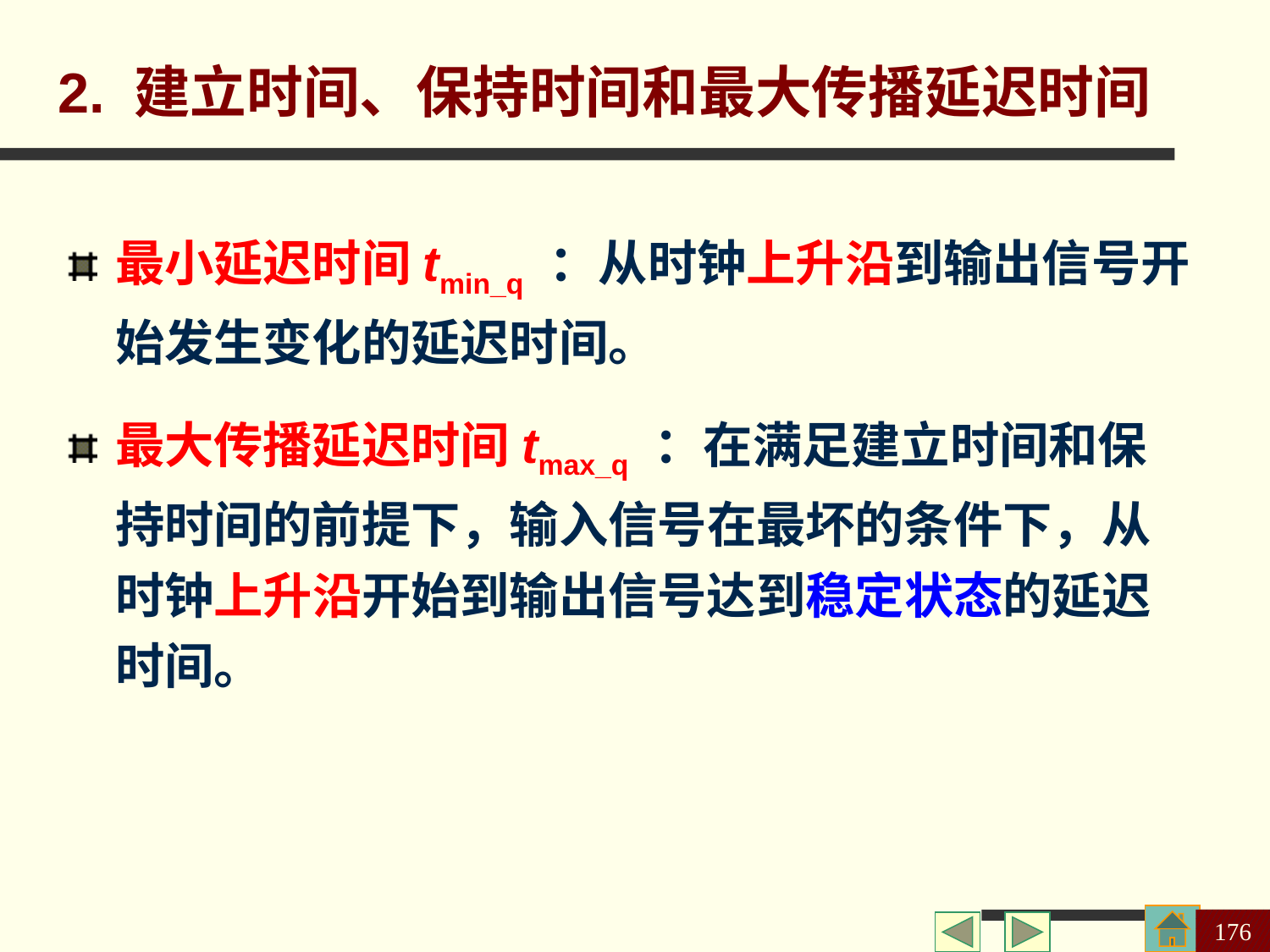

2. 建立时间、保持时间和最大传播延迟时间
最小延迟时间tmin_q ：从时钟上升沿到输出信号开始发生变化的延迟时间。
最大传播延迟时间tmax_q ：在满足建立时间和保持时间的前提下，输入信号在最坏的条件下，从时钟上升沿开始到输出信号达到稳定状态的延迟时间。
176